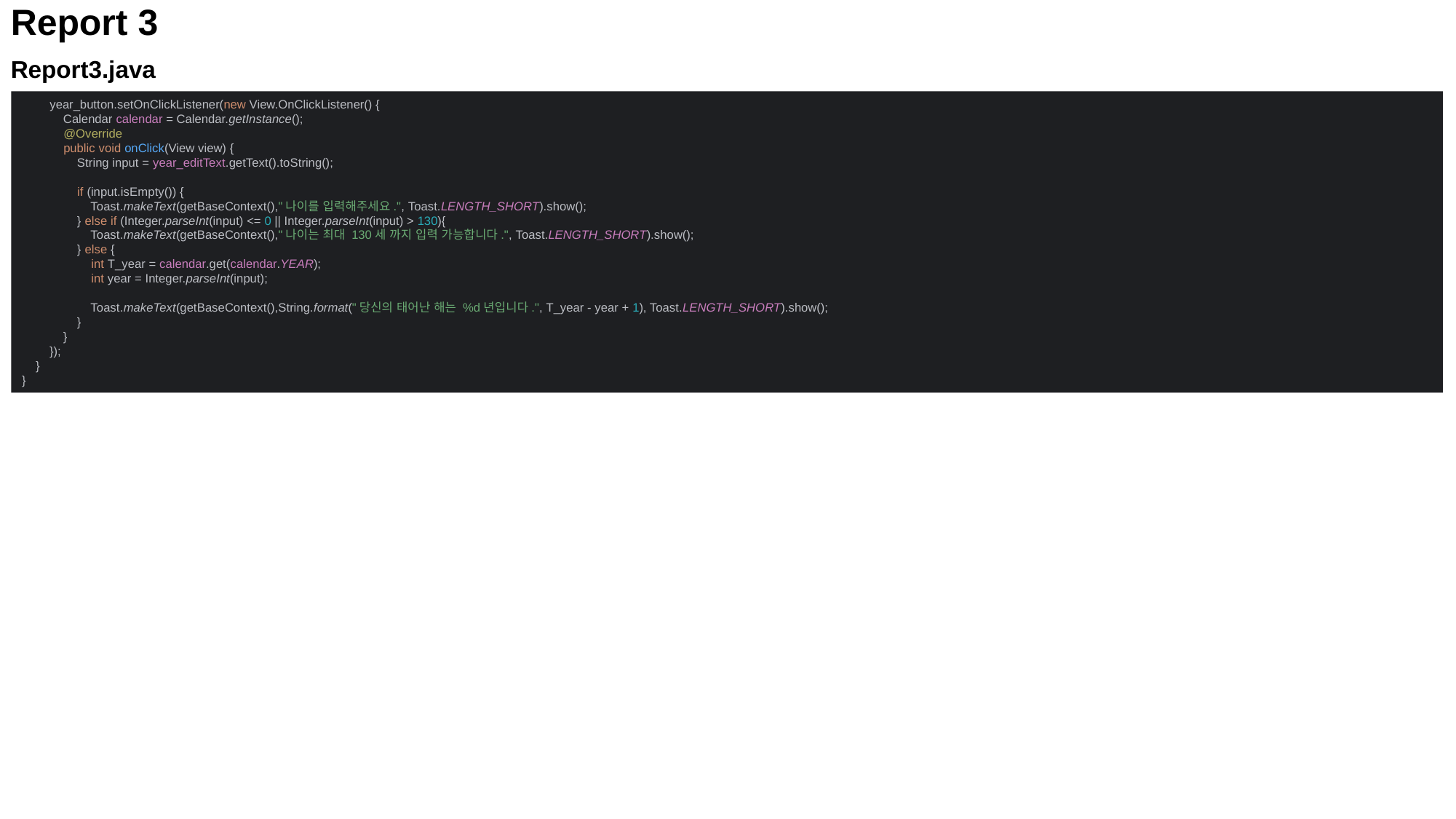

Report 3
Report3.java
        year_button.setOnClickListener(new View.OnClickListener() {
            Calendar calendar = Calendar.getInstance();
            @Override
            public void onClick(View view) {
                String input = year_editText.getText().toString();
                if (input.isEmpty()) {
                    Toast.makeText(getBaseContext(),"나이를 입력해주세요.", Toast.LENGTH_SHORT).show();
                } else if (Integer.parseInt(input) <= 0 || Integer.parseInt(input) > 130){
                    Toast.makeText(getBaseContext(),"나이는 최대 130세 까지 입력 가능합니다.", Toast.LENGTH_SHORT).show();
                } else {
                    int T_year = calendar.get(calendar.YEAR);
                    int year = Integer.parseInt(input);
                    Toast.makeText(getBaseContext(),String.format("당신의 태어난 해는 %d년입니다.", T_year - year + 1), Toast.LENGTH_SHORT).show();
                }
            }
        });
    }
}